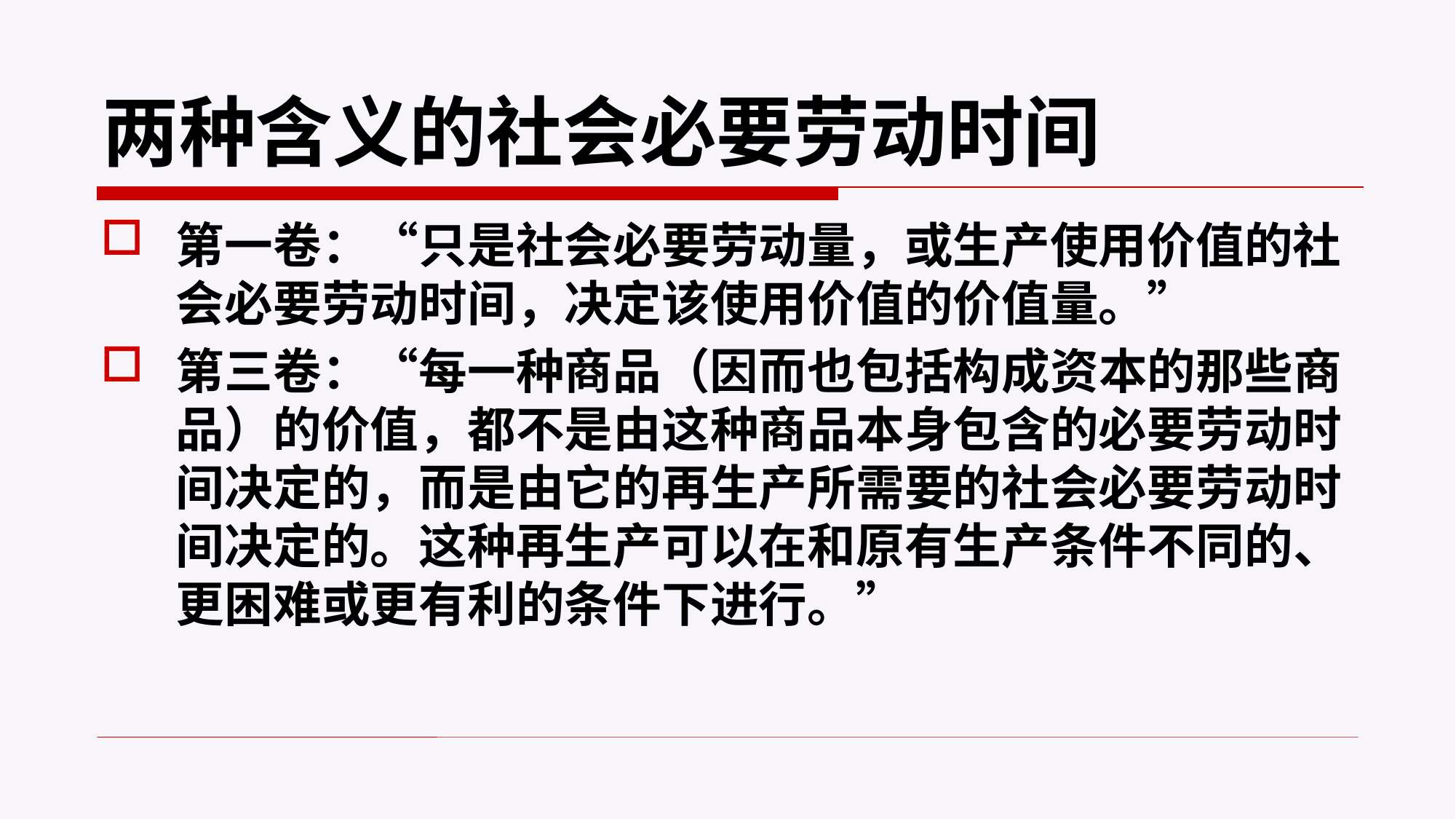

# 两种含义的社会必要劳动时间
第一卷：“只是社会必要劳动量，或生产使用价值的社会必要劳动时间，决定该使用价值的价值量。”
第三卷：“每一种商品（因而也包括构成资本的那些商品）的价值，都不是由这种商品本身包含的必要劳动时间决定的，而是由它的再生产所需要的社会必要劳动时间决定的。这种再生产可以在和原有生产条件不同的、更困难或更有利的条件下进行。”